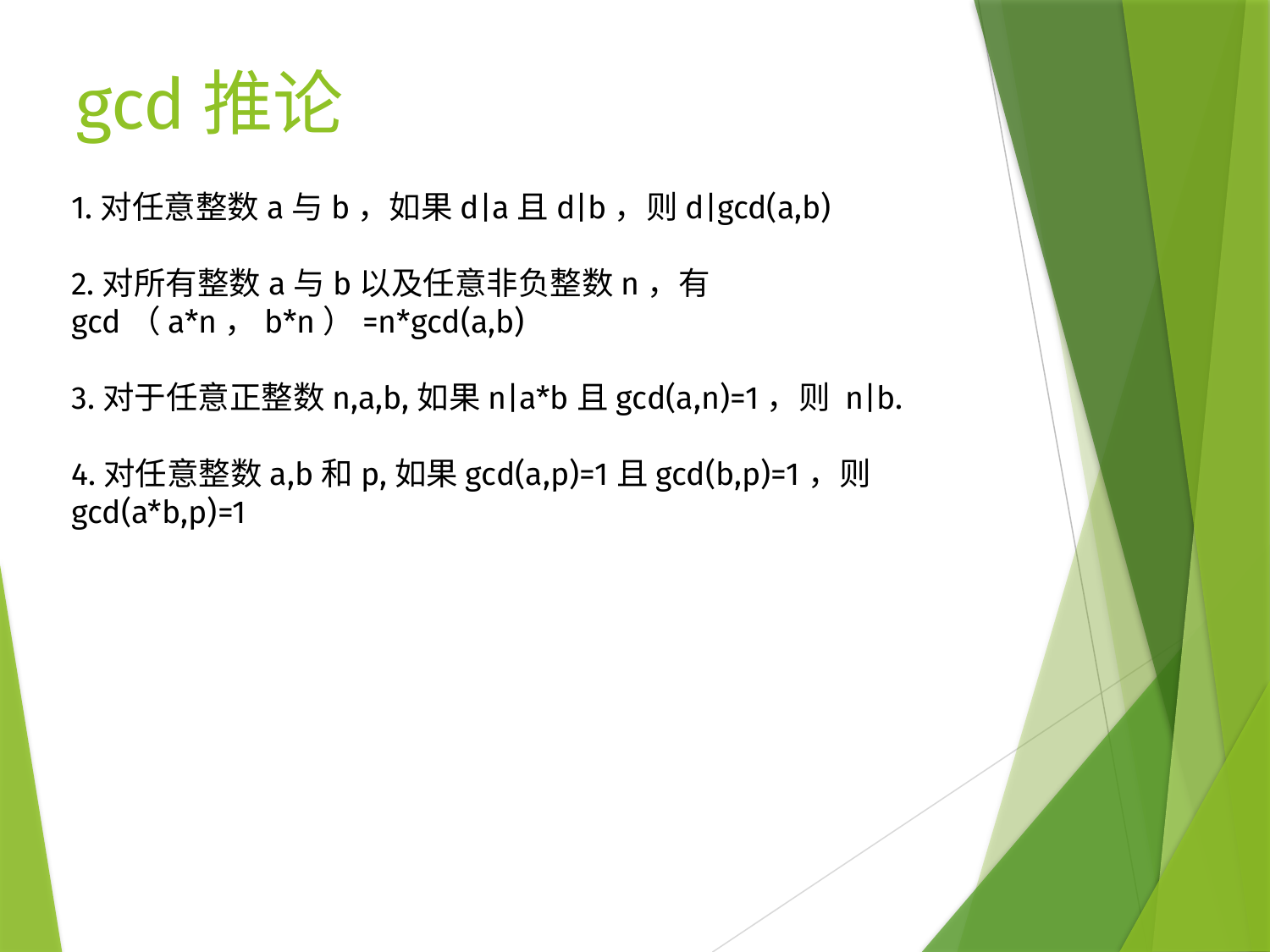

# gcd推论
1.对任意整数a与b，如果d|a且d|b，则d|gcd(a,b)

2.对所有整数a与b以及任意非负整数n，有gcd（a*n，b*n）=n*gcd(a,b)

3.对于任意正整数n,a,b,如果n|a*b且gcd(a,n)=1，则 n|b.

4.对任意整数a,b和p,如果gcd(a,p)=1且gcd(b,p)=1，则gcd(a*b,p)=1